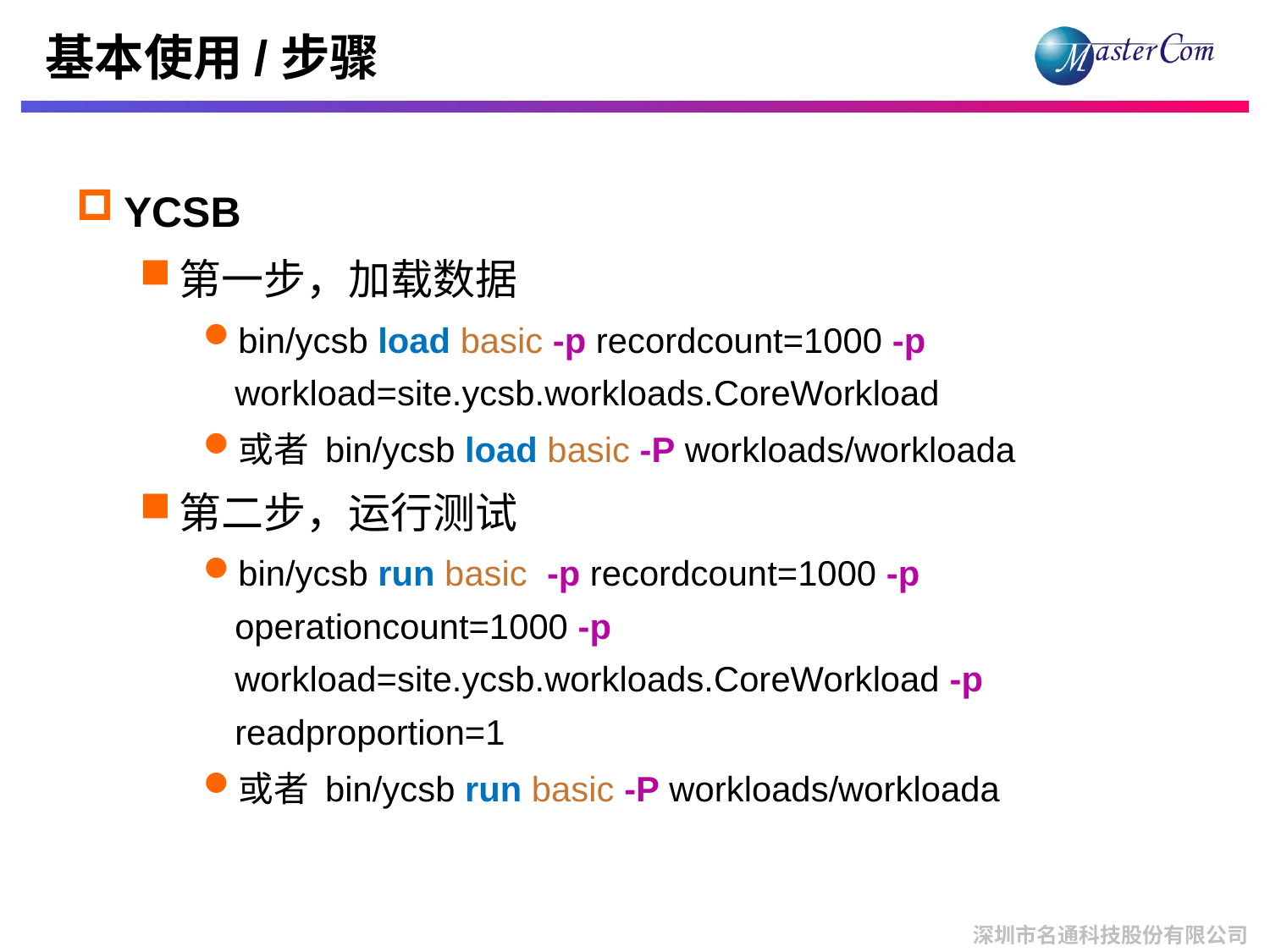

# 基本使用/步骤
YCSB
第一步，加载数据
bin/ycsb load basic -p recordcount=1000 -p  workload=site.ycsb.workloads.CoreWorkload
或者 bin/ycsb load basic -P workloads/workloada
第二步，运行测试
bin/ycsb run basic  -p recordcount=1000 -p operationcount=1000 -p workload=site.ycsb.workloads.CoreWorkload -p readproportion=1
或者 bin/ycsb run basic -P workloads/workloada